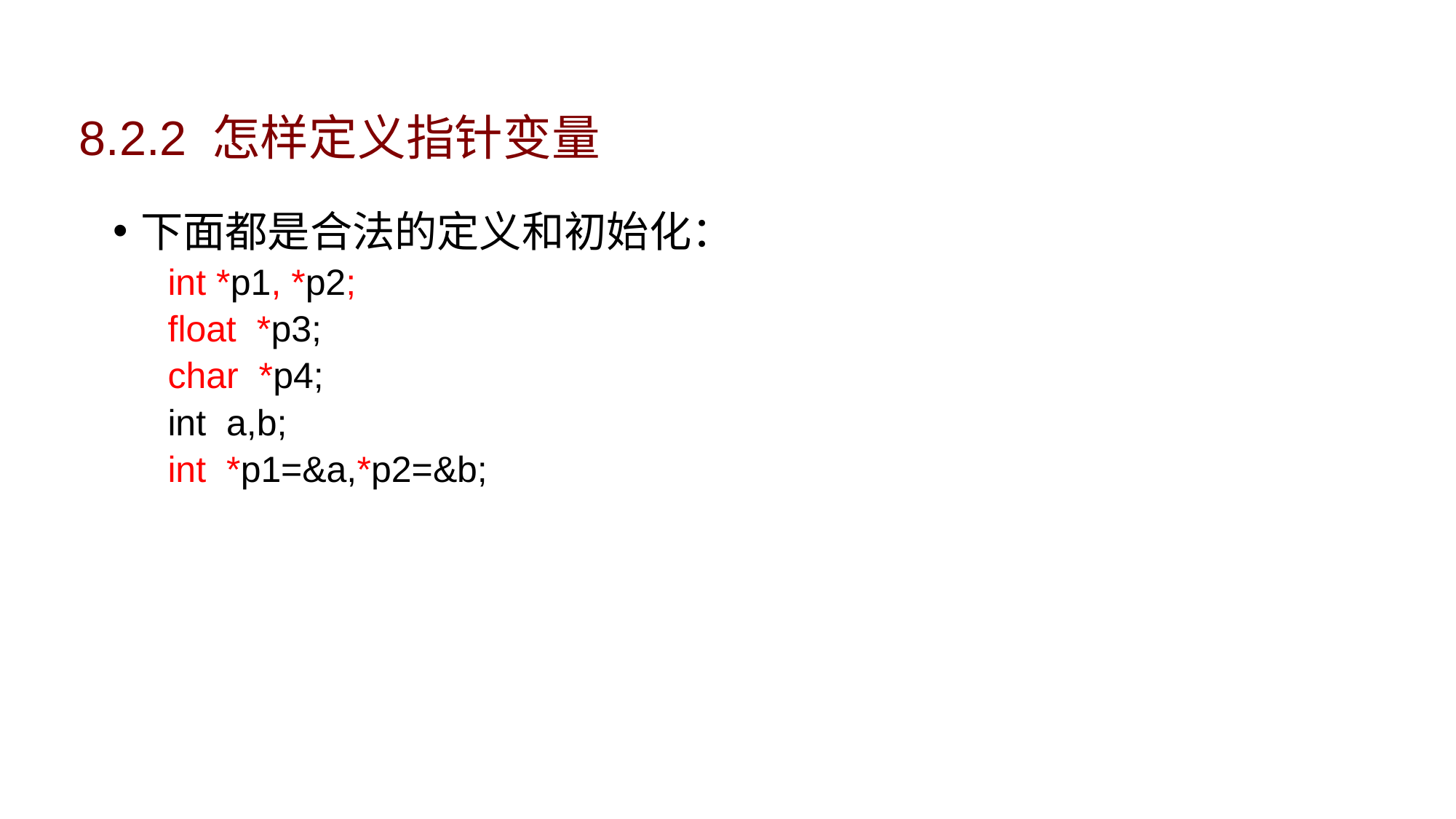

# 8.2.2 怎样定义指针变量
下面都是合法的定义和初始化：
int *p1, *p2;
float  *p3;
char  *p4;
int  a,b;
int  *p1=&a,*p2=&b;